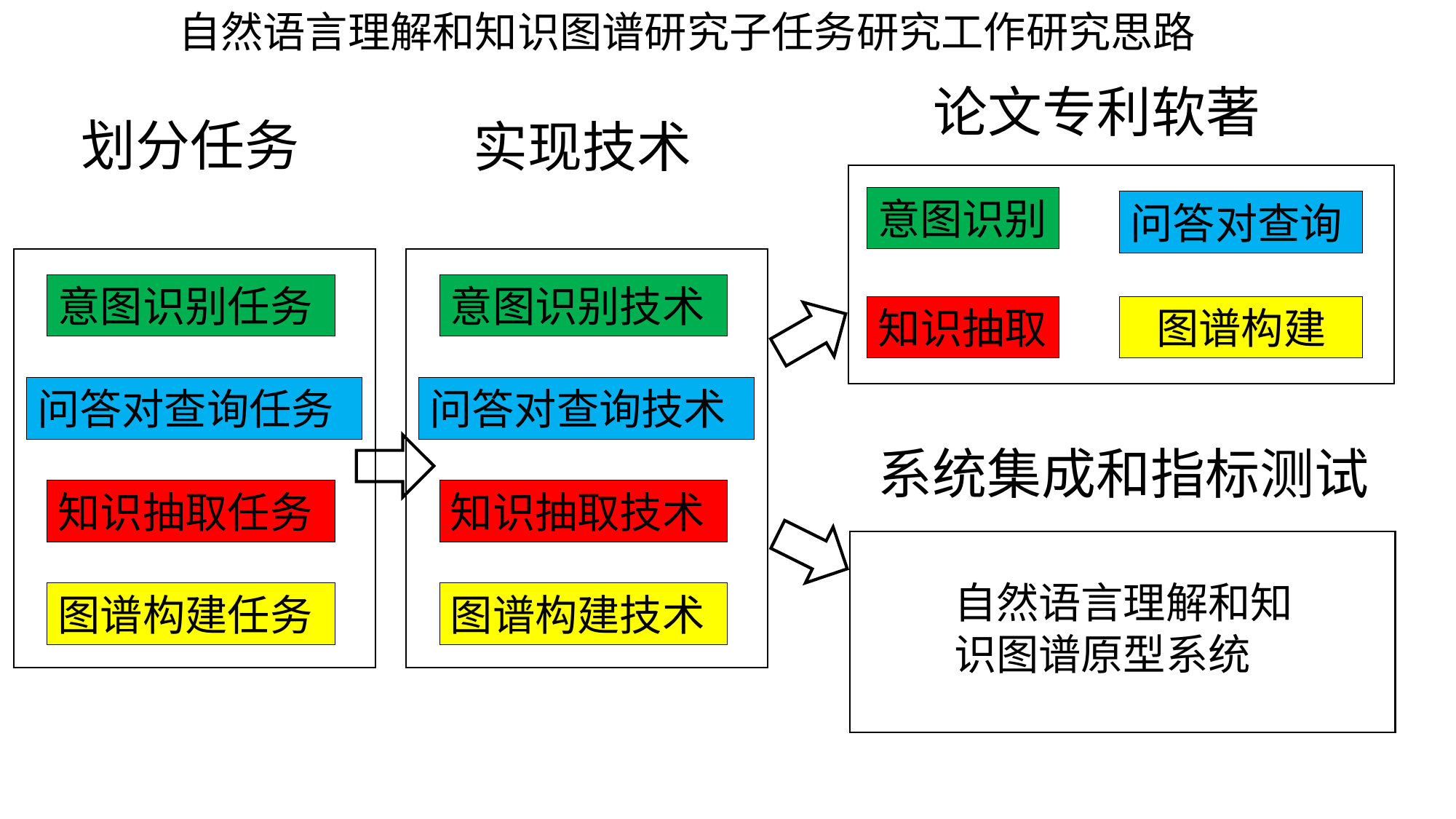

自然语言理解和知识图谱研究子任务研究工作研究思路
论文专利软著
划分任务
实现技术

意图识别
问答对查询

意图识别任务
意图识别技术
知识抽取
图谱构建

问答对查询任务
问答对查询技术
系统集成和指标测试

知识抽取任务
知识抽取技术

自然语言理解和知识图谱原型系统
图谱构建任务
图谱构建技术